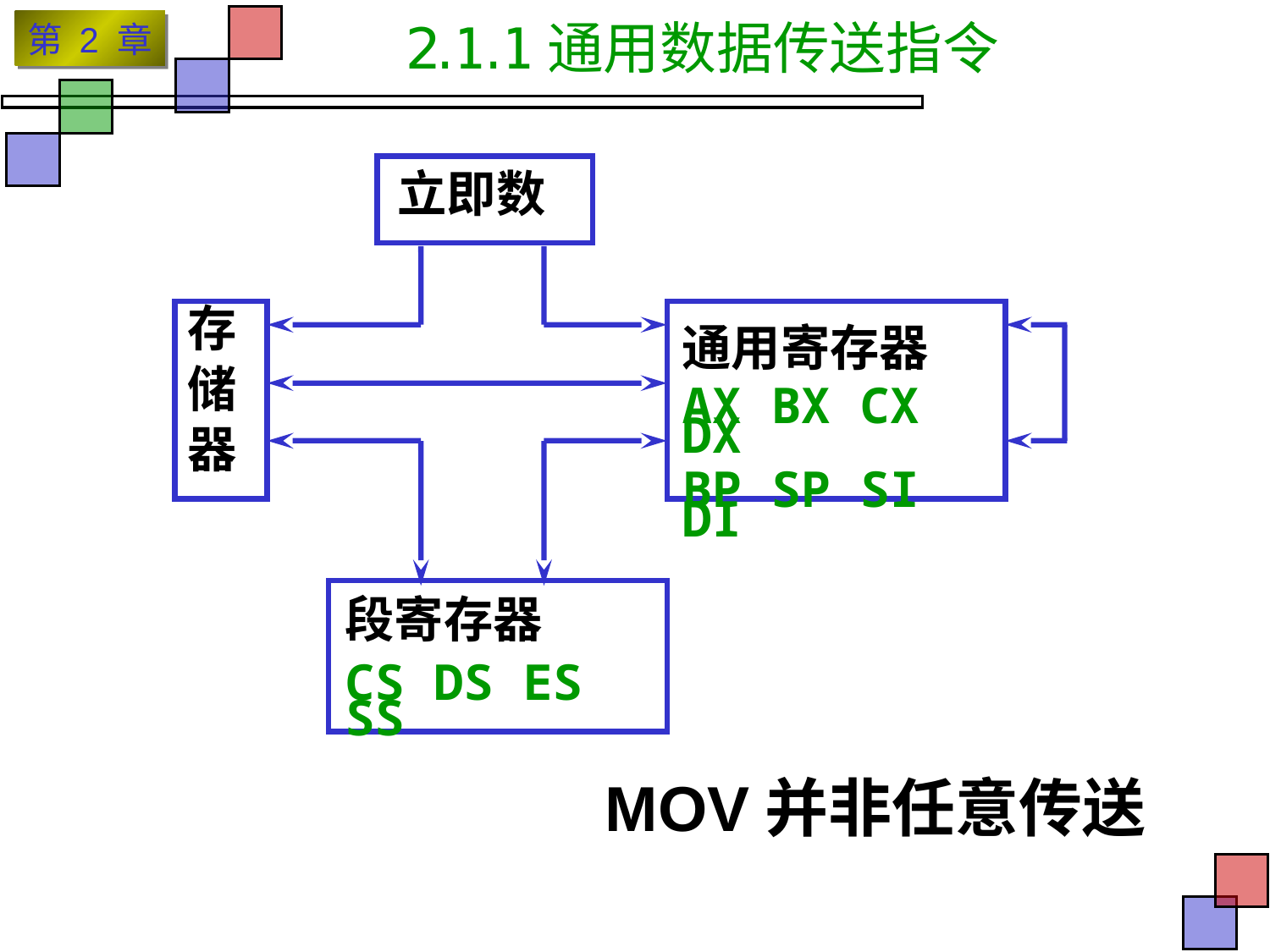

# 2.1.1通用数据传送指令

立即数

通用寄存器
AX BX CX DX
BP SP SI DI
存
储
器

段寄存器
CS DS ES SS
MOV并非任意传送